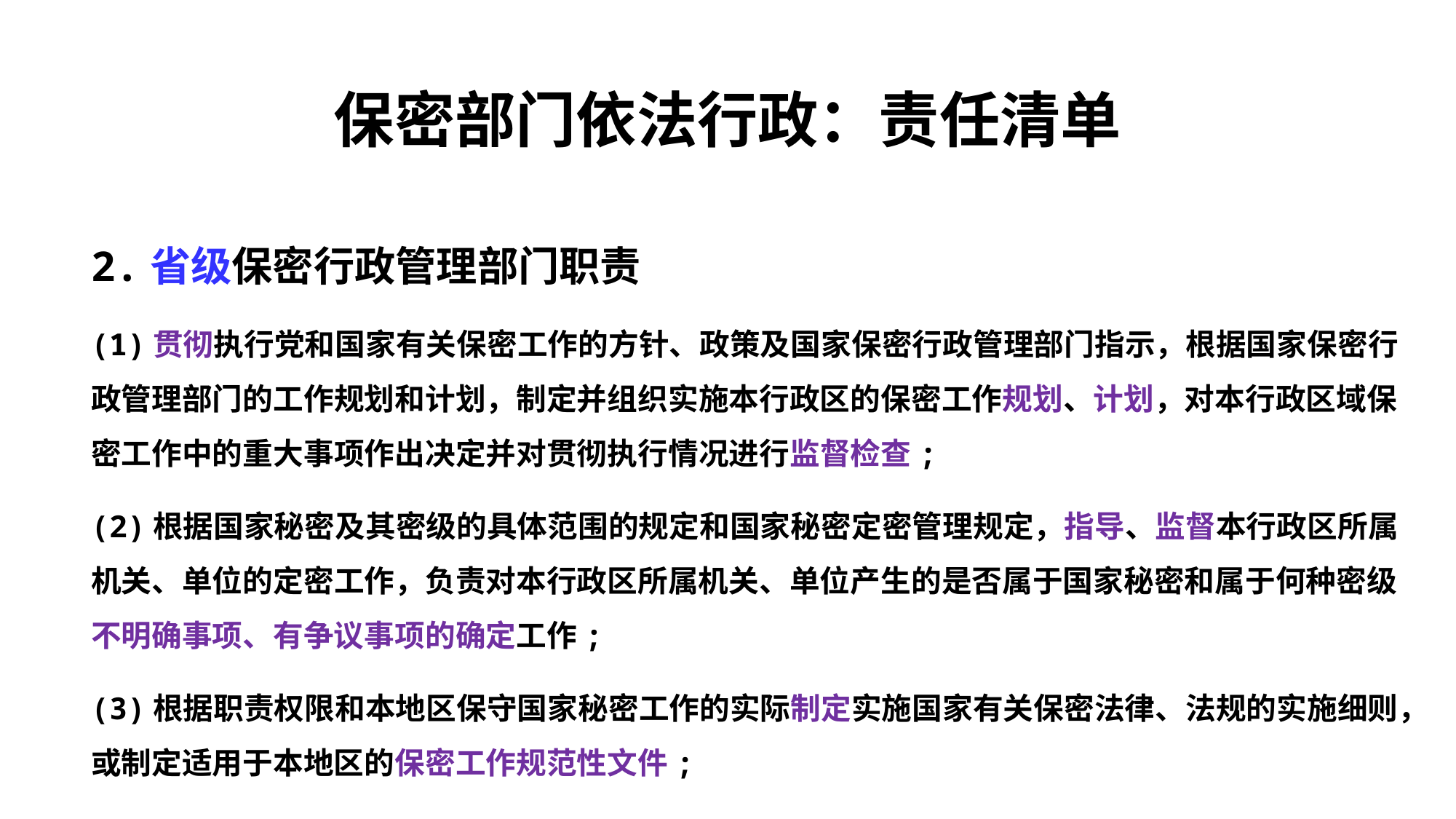

# 保密部门依法行政：责任清单
2.省级保密行政管理部门职责
(1)贯彻执行党和国家有关保密工作的方针、政策及国家保密行政管理部门指示，根据国家保密行政管理部门的工作规划和计划，制定并组织实施本行政区的保密工作规划、计划，对本行政区域保密工作中的重大事项作出决定并对贯彻执行情况进行监督检查;
(2)根据国家秘密及其密级的具体范围的规定和国家秘密定密管理规定，指导、监督本行政区所属机关、单位的定密工作，负责对本行政区所属机关、单位产生的是否属于国家秘密和属于何种密级不明确事项、有争议事项的确定工作;
(3)根据职责权限和本地区保守国家秘密工作的实际制定实施国家有关保密法律、法规的实施细则，或制定适用于本地区的保密工作规范性文件;